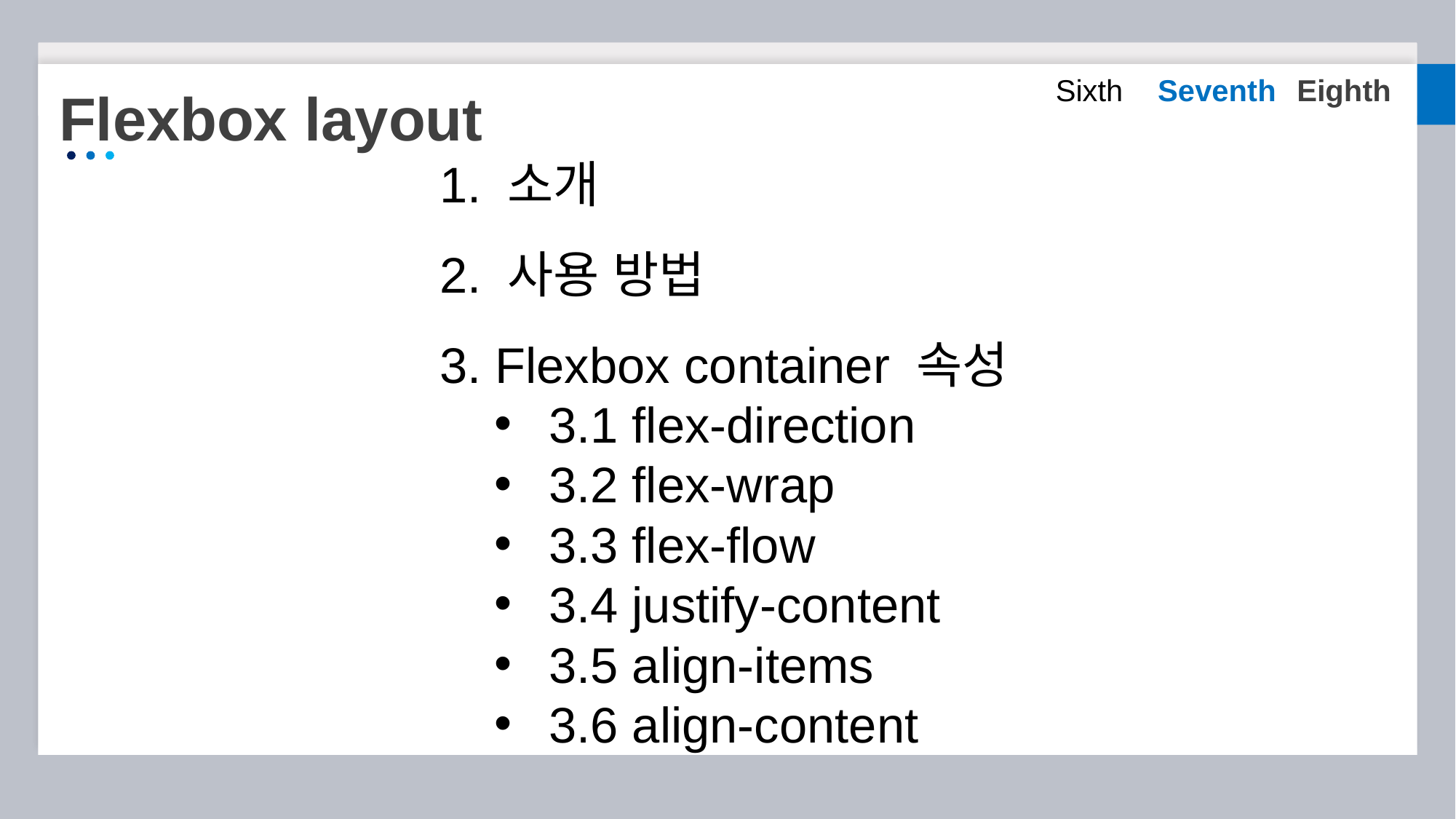

Sixth
Seventh
Eighth
Flexbox layout
1. 소개
2. 사용 방법
3. Flexbox container 속성
3.1 flex-direction
3.2 flex-wrap
3.3 flex-flow
3.4 justify-content
3.5 align-items
3.6 align-content